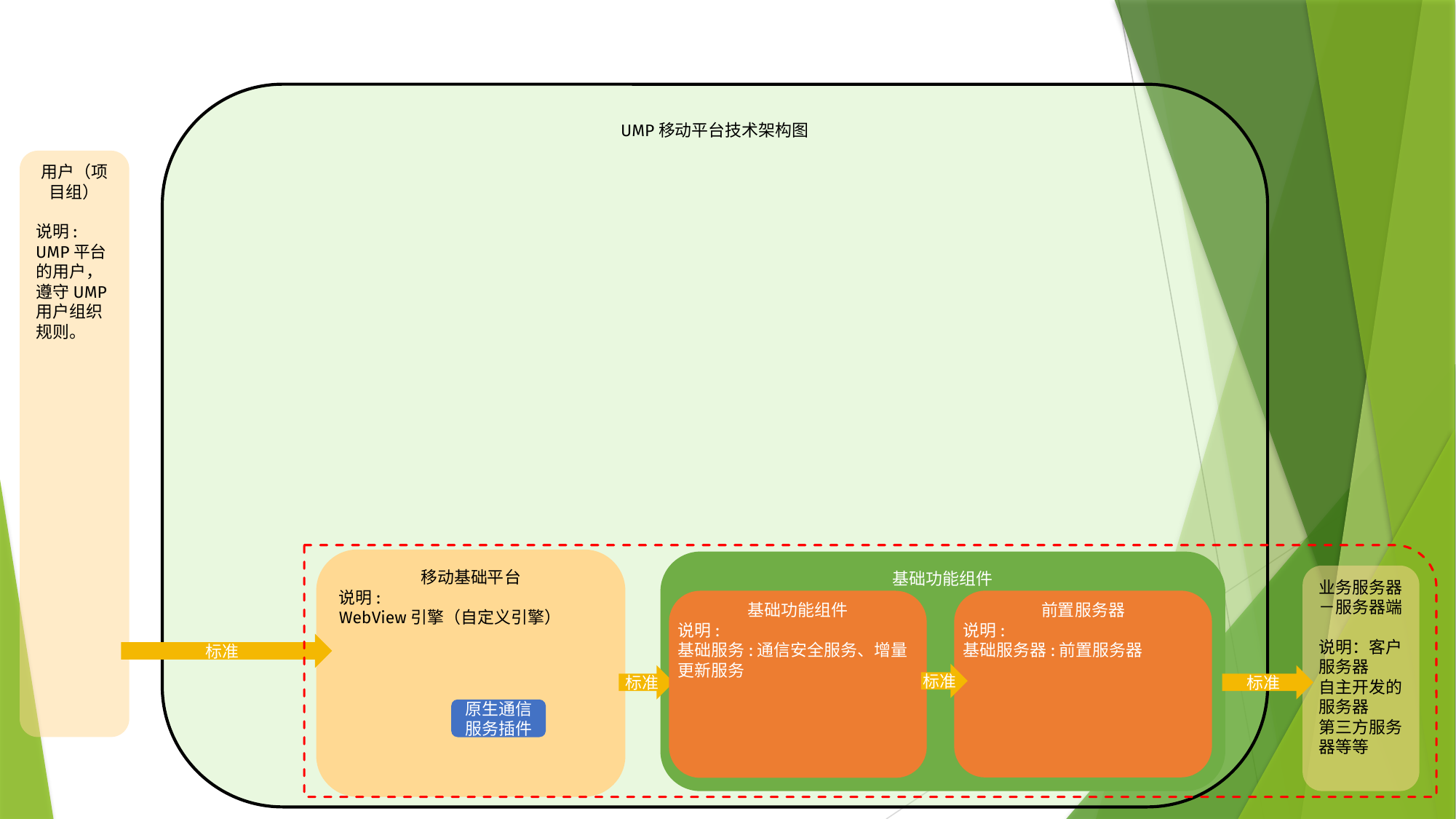

UMP移动平台技术架构图

用户（项目组）

说明:
UMP平台的用户，遵守UMP用户组织规则。

标准
移动基础平台
说明:
WebView引擎（自定义引擎）

基础功能组件
业务服务器－服务器端

说明：客户服务器
自主开发的服务器
第三方服务器等等
前置服务器
说明:
基础服务器:前置服务器

基础功能组件
说明:
基础服务:通信安全服务、增量更新服务
标准
标准
标准
标准
原生通信服务插件